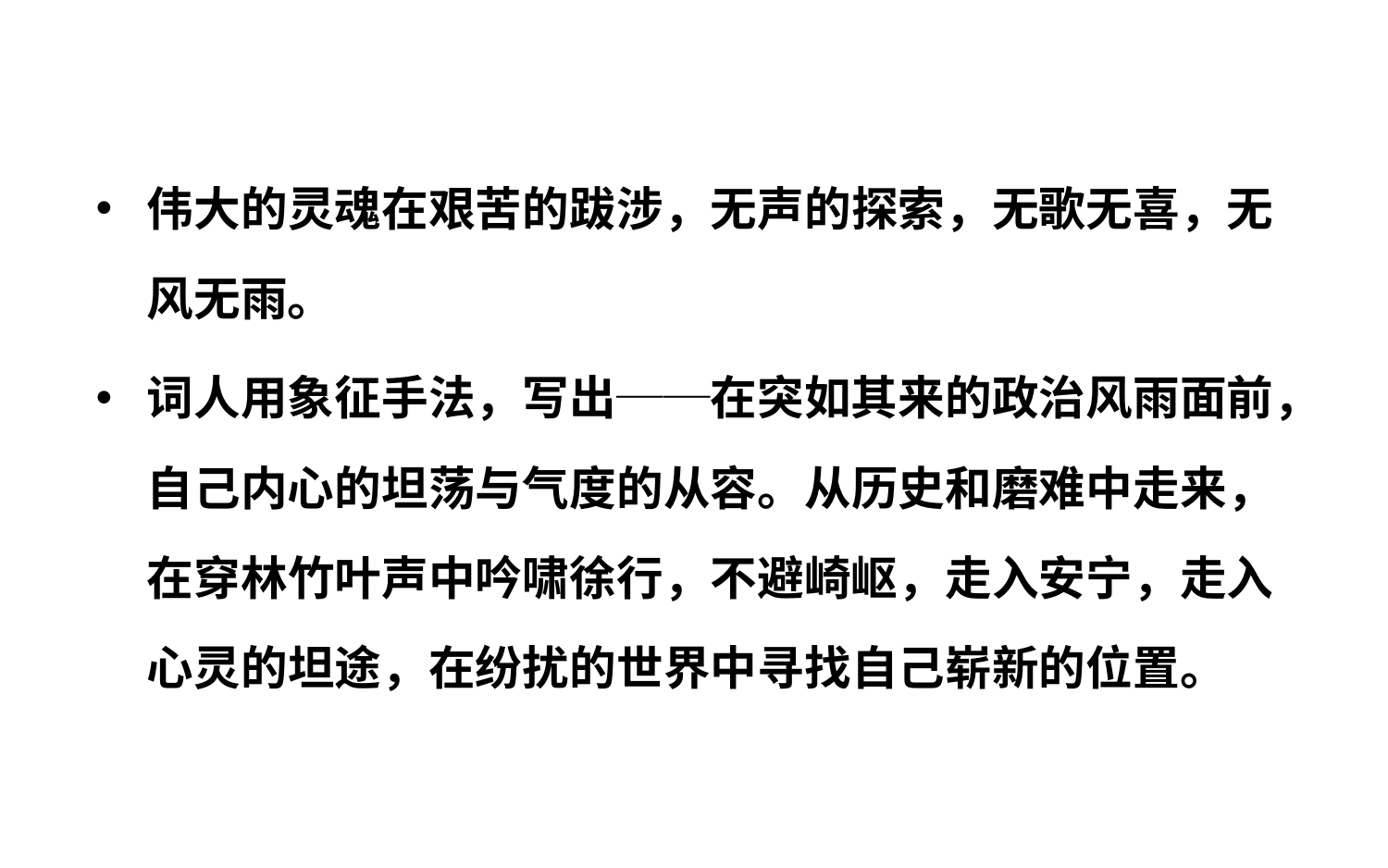

伟大的灵魂在艰苦的跋涉，无声的探索，无歌无喜，无风无雨。
词人用象征手法，写出──在突如其来的政治风雨面前，自己内心的坦荡与气度的从容。从历史和磨难中走来，在穿林竹叶声中吟啸徐行，不避崎岖，走入安宁，走入心灵的坦途，在纷扰的世界中寻找自己崭新的位置。